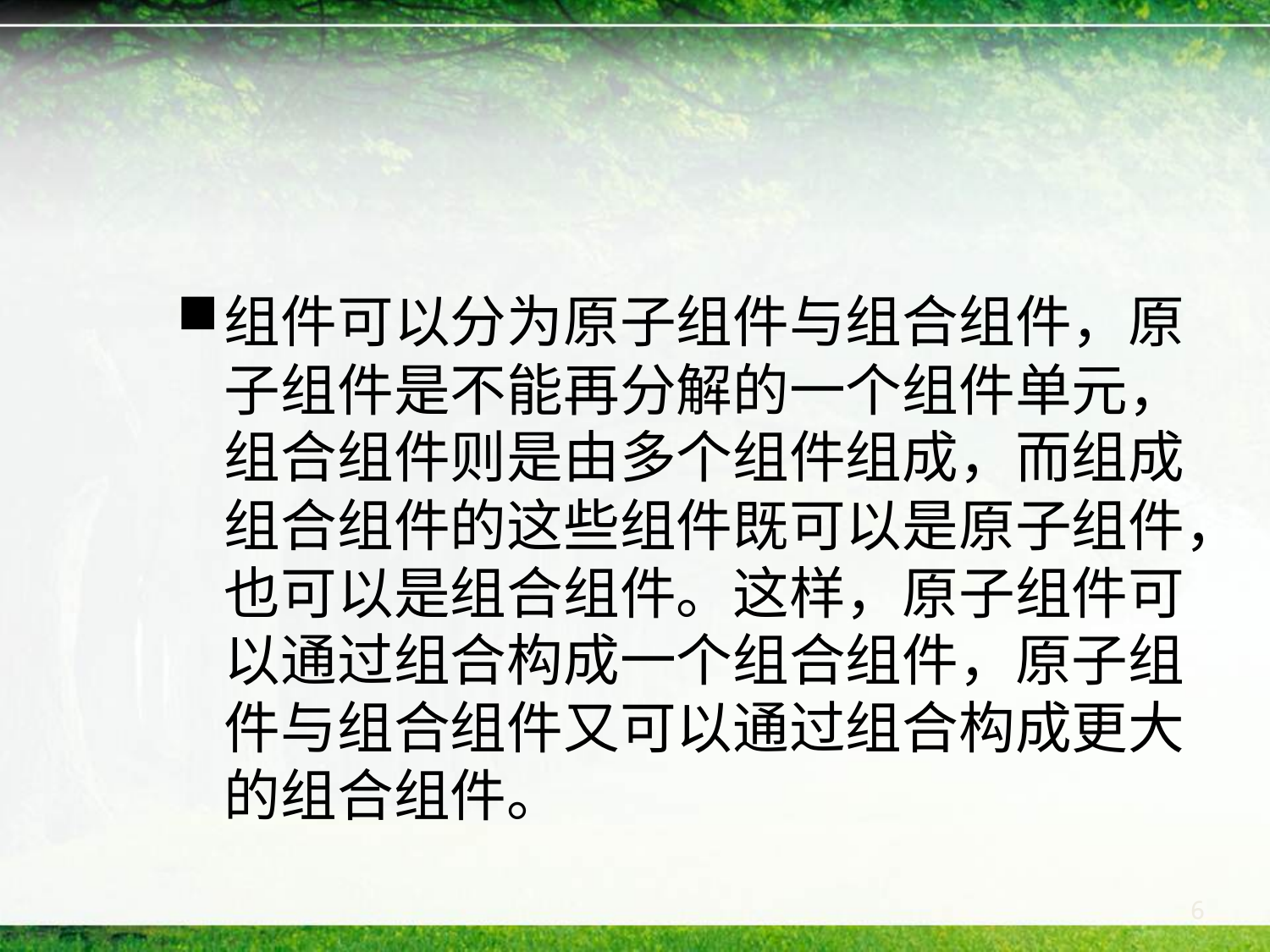

#
组件可以分为原子组件与组合组件，原子组件是不能再分解的一个组件单元，组合组件则是由多个组件组成，而组成组合组件的这些组件既可以是原子组件，也可以是组合组件。这样，原子组件可以通过组合构成一个组合组件，原子组件与组合组件又可以通过组合构成更大的组合组件。
6